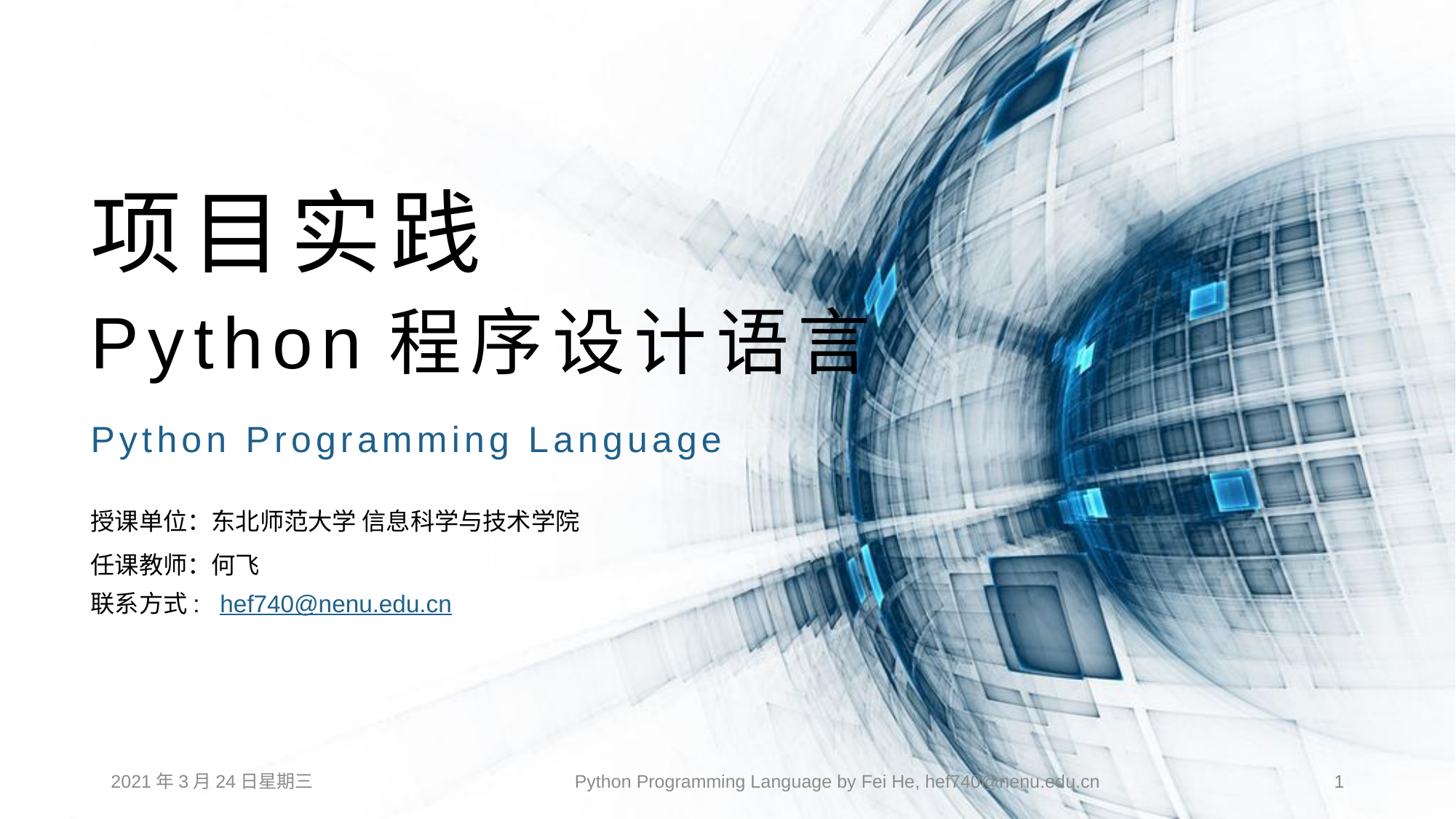

项目实践
Python程序设计语言
Python Programming Language
授课单位：东北师范大学 信息科学与技术学院
任课教师：何飞
联系方式:   hef740@nenu.edu.cn
2021年3月24日星期三
Python Programming Language by Fei He, hef740@nenu.edu.cn
1